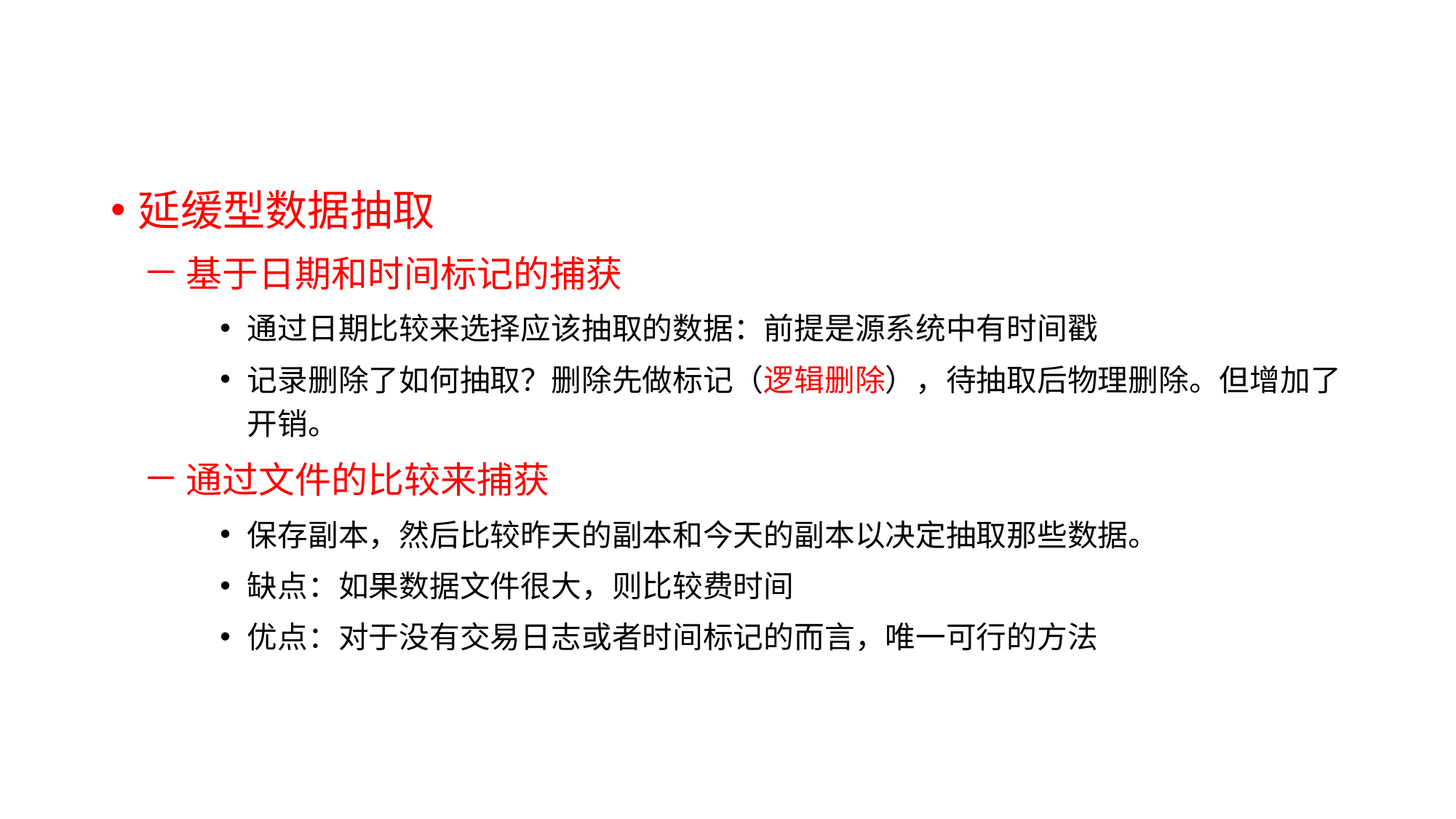

#
延缓型数据抽取
基于日期和时间标记的捕获
通过日期比较来选择应该抽取的数据：前提是源系统中有时间戳
记录删除了如何抽取？删除先做标记（逻辑删除），待抽取后物理删除。但增加了开销。
通过文件的比较来捕获
保存副本，然后比较昨天的副本和今天的副本以决定抽取那些数据。
缺点：如果数据文件很大，则比较费时间
优点：对于没有交易日志或者时间标记的而言，唯一可行的方法
54